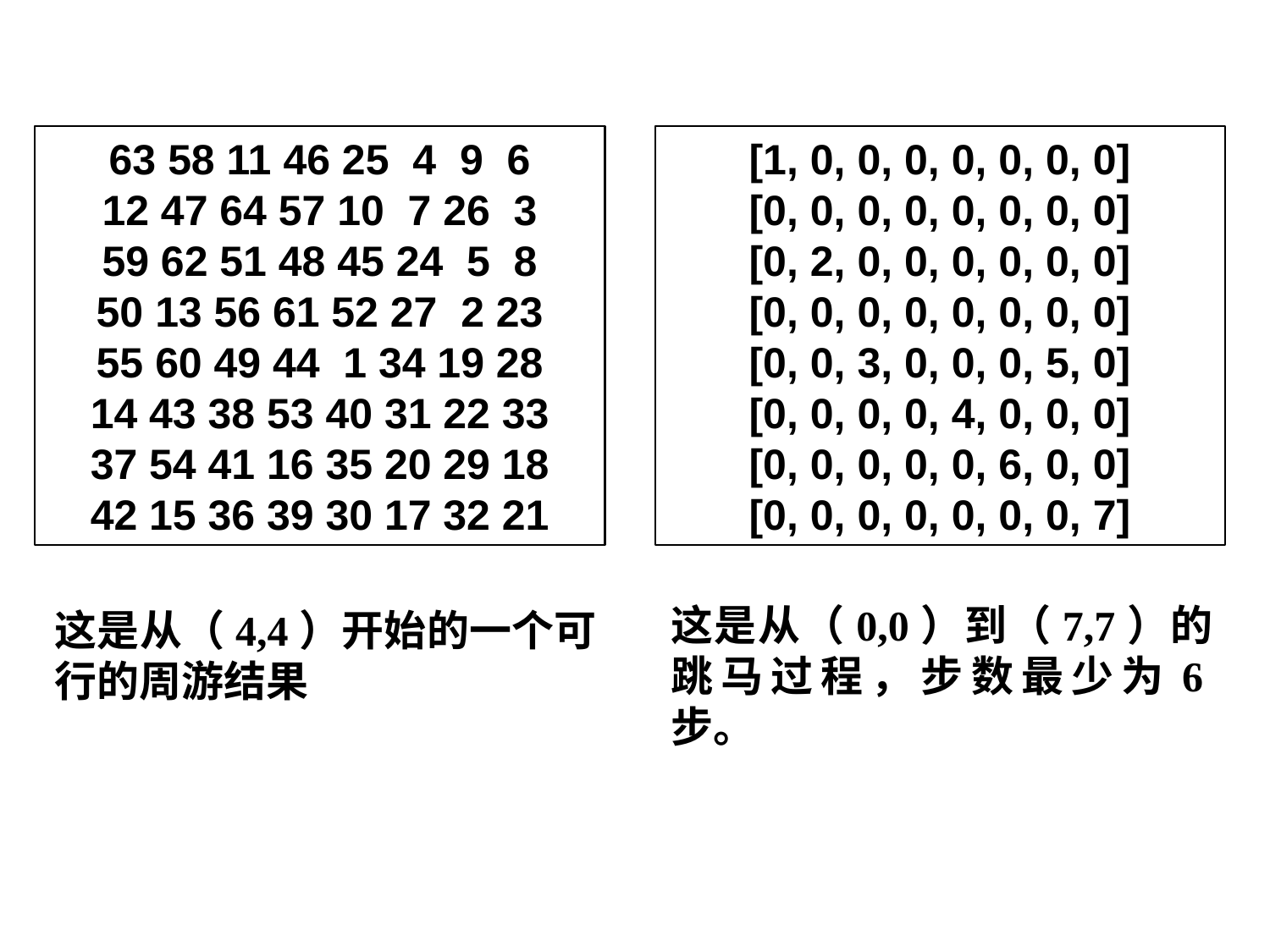

63 58 11 46 25  4  9  6
12 47 64 57 10  7 26  3
59 62 51 48 45 24  5  8
50 13 56 61 52 27  2 23
55 60 49 44  1 34 19 28
14 43 38 53 40 31 22 33
37 54 41 16 35 20 29 18
42 15 36 39 30 17 32 21
[1, 0, 0, 0, 0, 0, 0, 0]
[0, 0, 0, 0, 0, 0, 0, 0]
[0, 2, 0, 0, 0, 0, 0, 0]
[0, 0, 0, 0, 0, 0, 0, 0]
[0, 0, 3, 0, 0, 0, 5, 0]
[0, 0, 0, 0, 4, 0, 0, 0]
[0, 0, 0, 0, 0, 6, 0, 0]
[0, 0, 0, 0, 0, 0, 0, 7]
这是从（0,0）到（7,7）的跳马过程，步数最少为6步。
这是从（4,4）开始的一个可行的周游结果